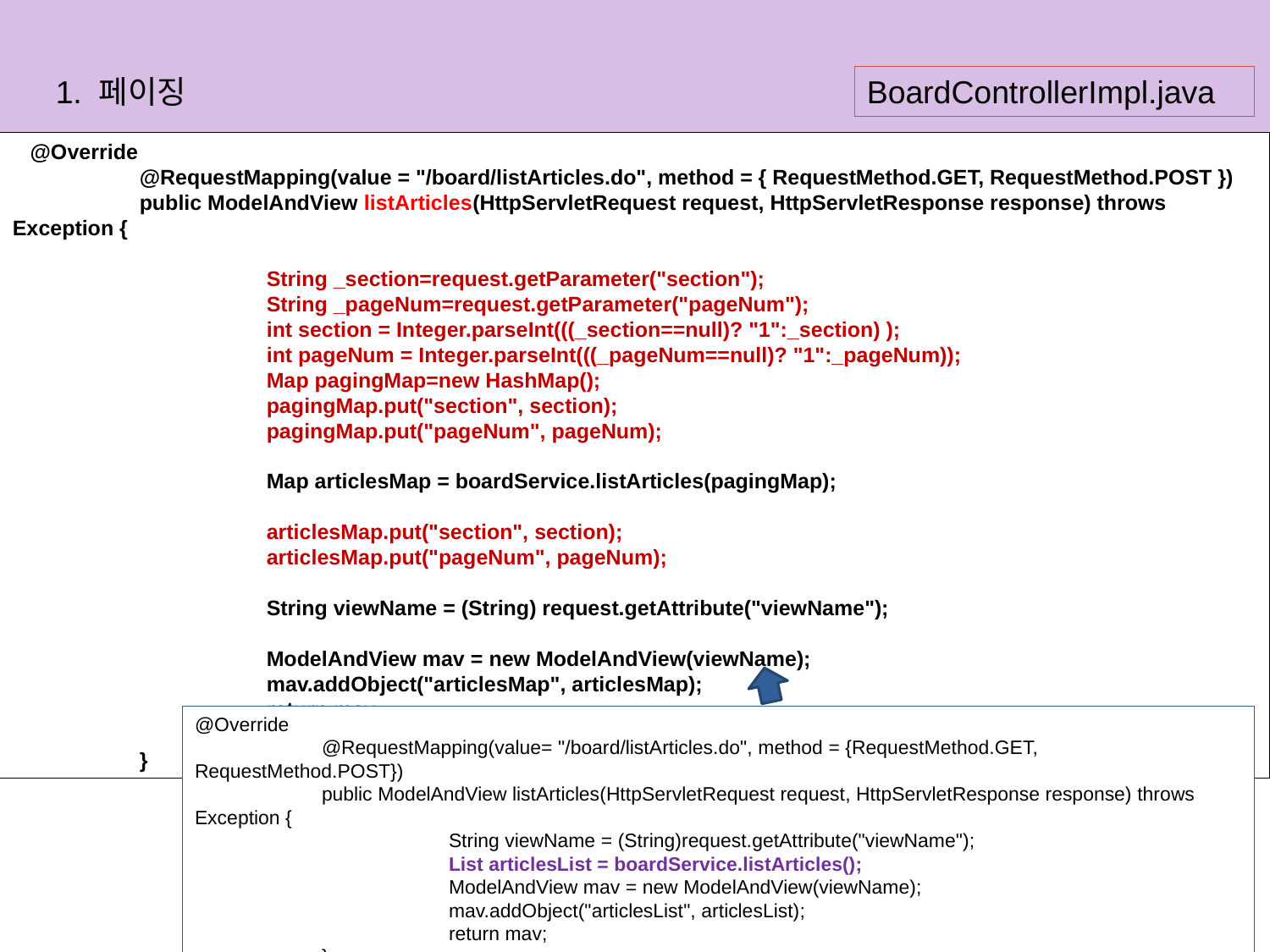

BoardControllerImpl.java
1. 페이징
   @Override
	@RequestMapping(value = "/board/listArticles.do", method = { RequestMethod.GET, RequestMethod.POST })
	public ModelAndView listArticles(HttpServletRequest request, HttpServletResponse response) throws Exception {

		String _section=request.getParameter("section");
		String _pageNum=request.getParameter("pageNum");
		int section = Integer.parseInt(((_section==null)? "1":_section) );
		int pageNum = Integer.parseInt(((_pageNum==null)? "1":_pageNum));
		Map pagingMap=new HashMap();
		pagingMap.put("section", section);
		pagingMap.put("pageNum", pageNum);

		Map articlesMap = boardService.listArticles(pagingMap);

		articlesMap.put("section", section);
		articlesMap.put("pageNum", pageNum);

		String viewName = (String) request.getAttribute("viewName");

		ModelAndView mav = new ModelAndView(viewName);
		mav.addObject("articlesMap", articlesMap);
		return mav;

	}

@Override
	@RequestMapping(value= "/board/listArticles.do", method = {RequestMethod.GET, RequestMethod.POST})
	public ModelAndView listArticles(HttpServletRequest request, HttpServletResponse response) throws Exception {
		String viewName = (String)request.getAttribute("viewName");
		List articlesList = boardService.listArticles();
		ModelAndView mav = new ModelAndView(viewName);
		mav.addObject("articlesList", articlesList);
		return mav;
	}